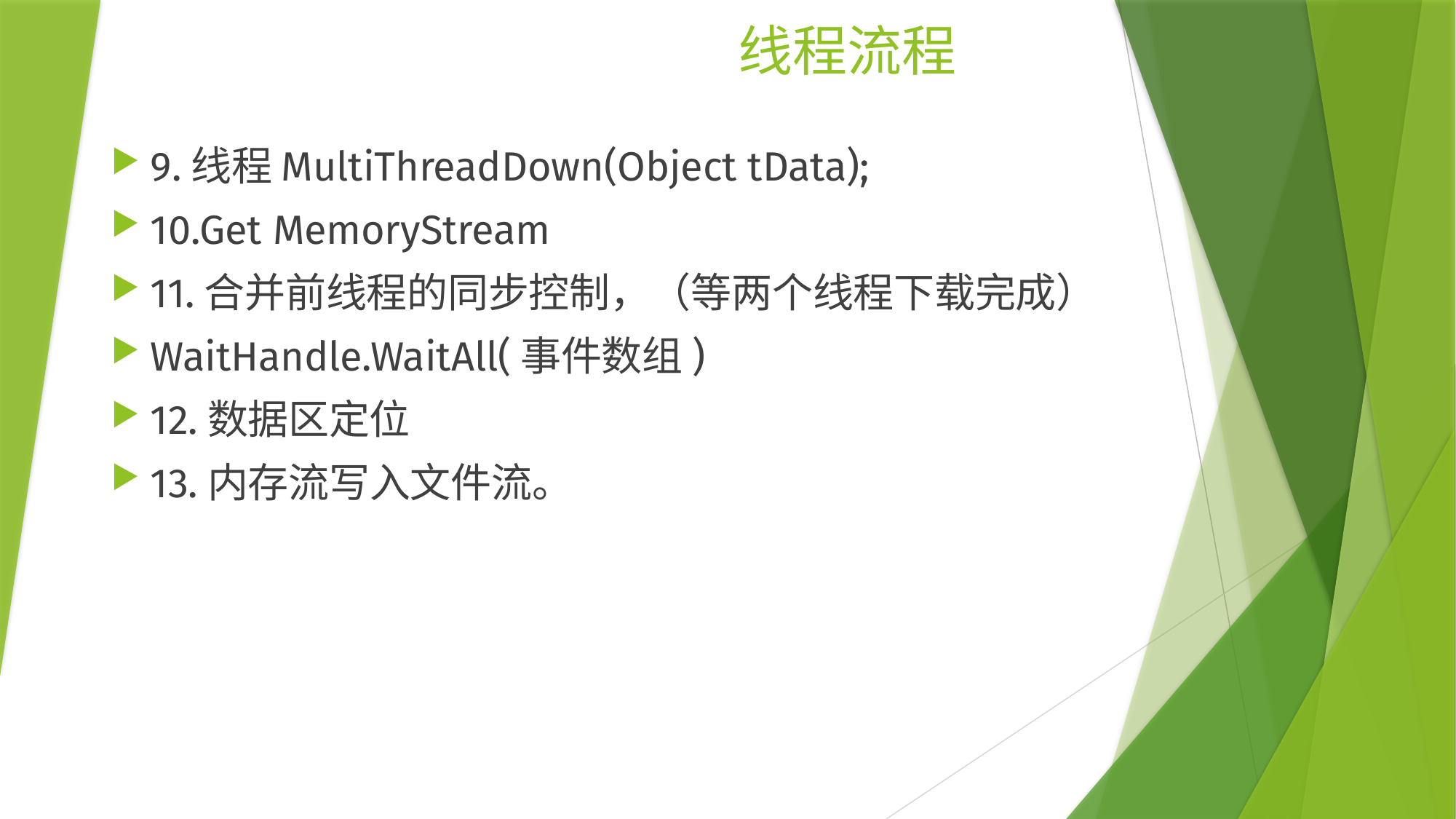

线程流程
9.线程MultiThreadDown(Object tData);
10.Get MemoryStream
11.合并前线程的同步控制，（等两个线程下载完成）
WaitHandle.WaitAll(事件数组)
12.数据区定位
13.内存流写入文件流。